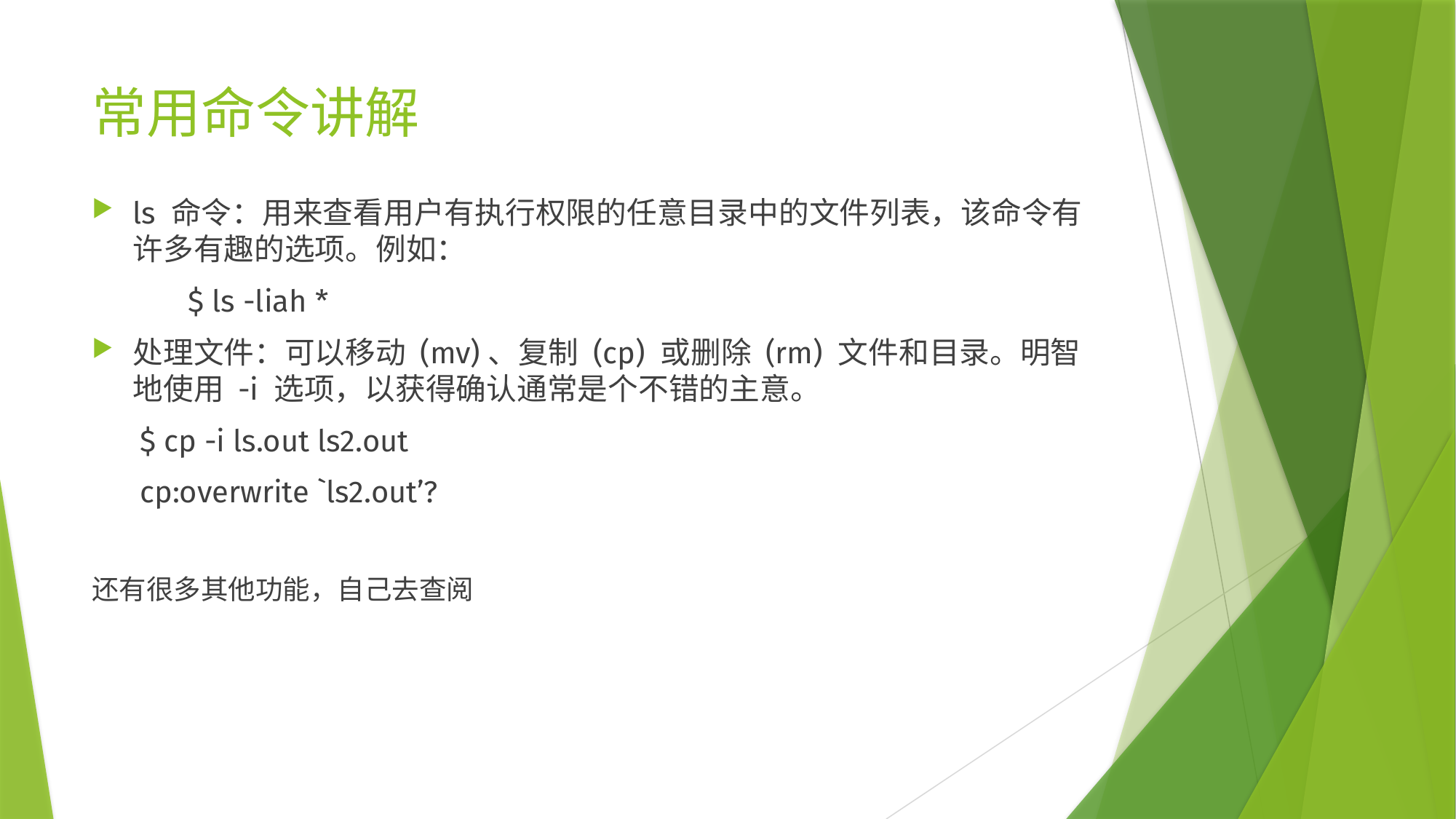

# 常用命令讲解
ls 命令：用来查看用户有执行权限的任意目录中的文件列表，该命令有许多有趣的选项。例如：
            $ ls -liah *
处理文件：可以移动 (mv)、复制 (cp) 或删除 (rm) 文件和目录。明智地使用 -i 选项，以获得确认通常是个不错的主意。
      $ cp -i ls.out ls2.out
      cp:overwrite `ls2.out’?

还有很多其他功能，自己去查阅